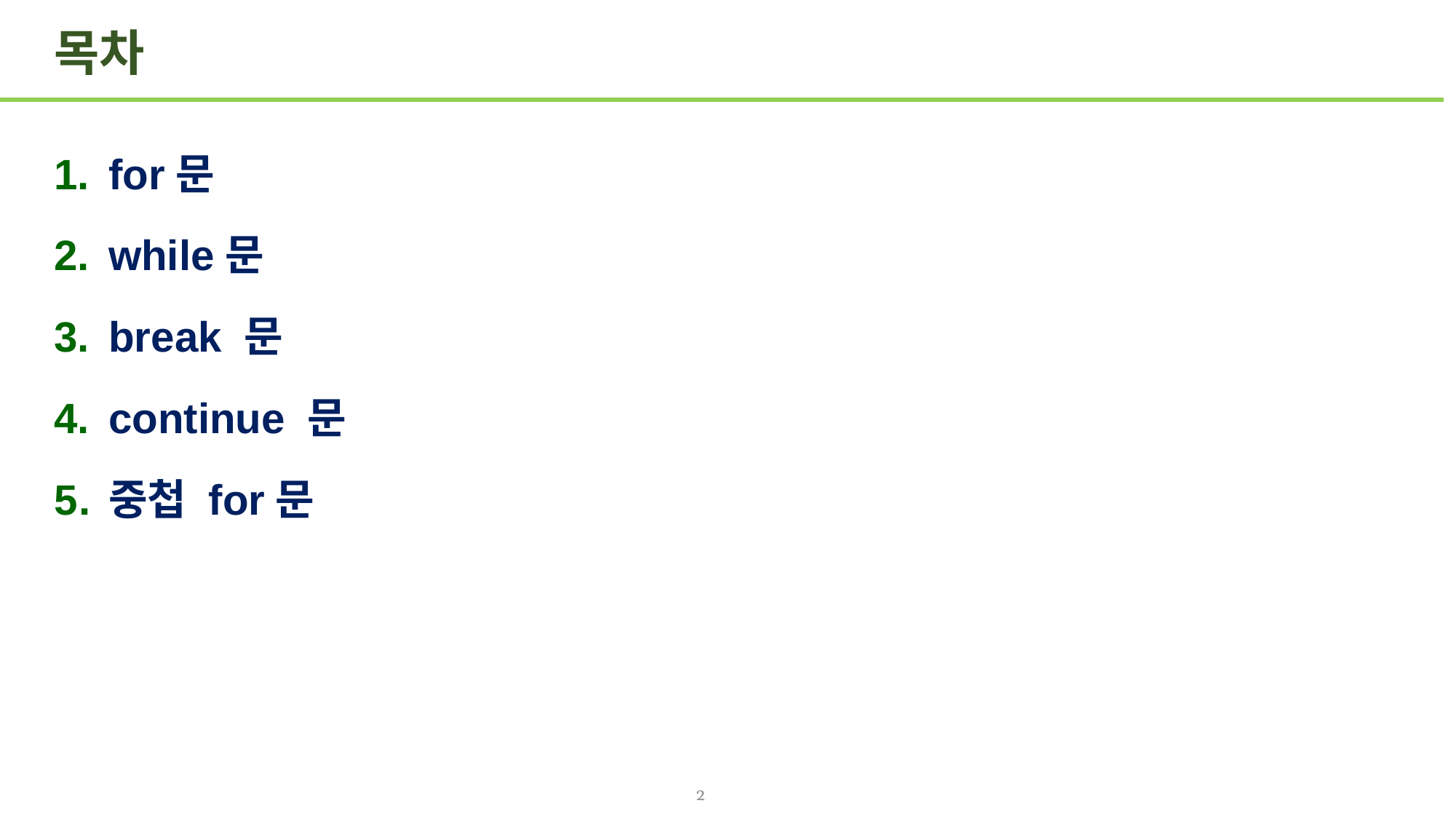

# 목차
for문
while문
break 문
continue 문
중첩 for문

2